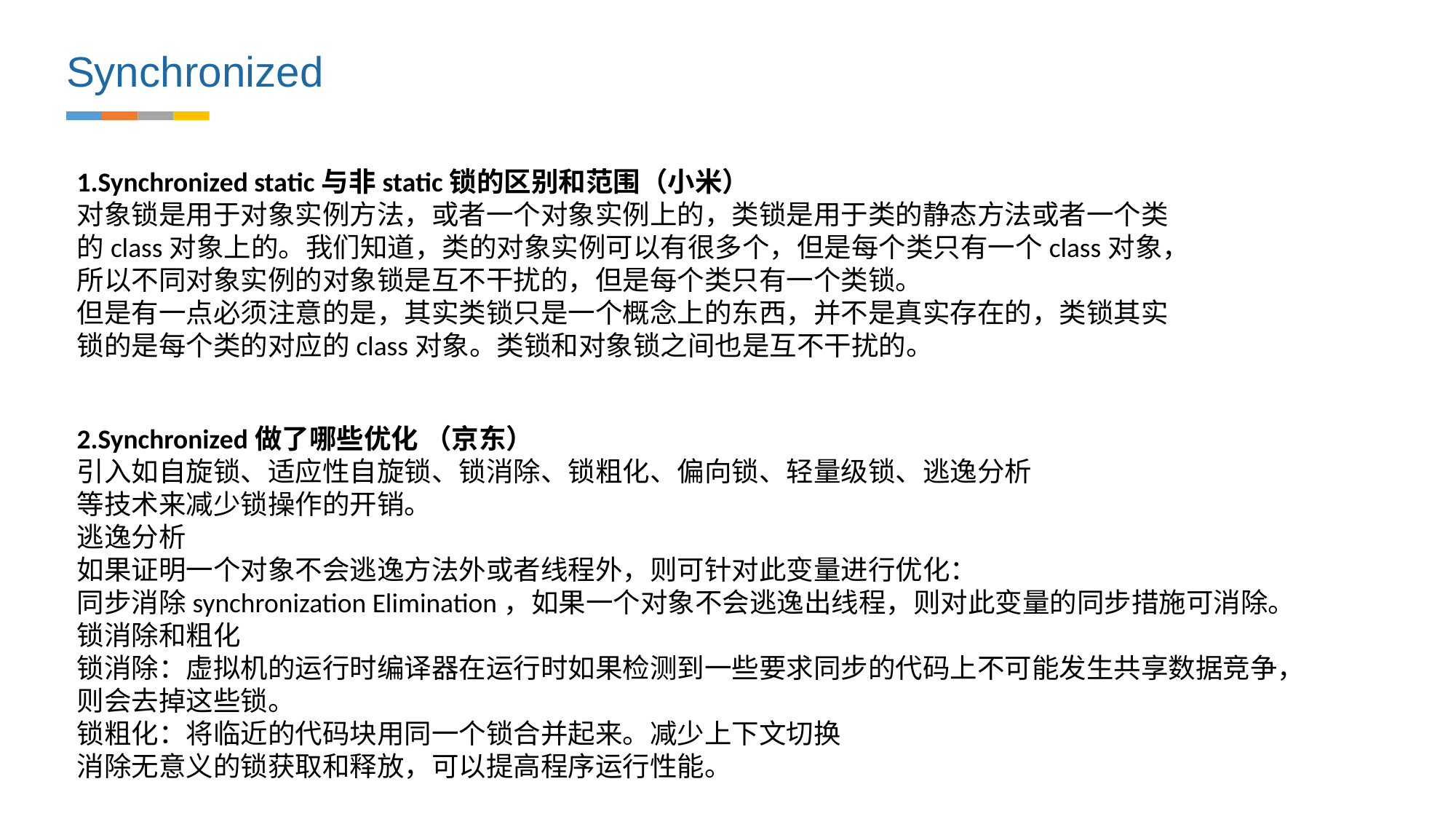

Synchronized

1.Synchronized static与非static锁的区别和范围（小米）
对象锁是用于对象实例方法，或者一个对象实例上的，类锁是用于类的静态方法或者一个类的class对象上的。我们知道，类的对象实例可以有很多个，但是每个类只有一个class对象，所以不同对象实例的对象锁是互不干扰的，但是每个类只有一个类锁。
但是有一点必须注意的是，其实类锁只是一个概念上的东西，并不是真实存在的，类锁其实锁的是每个类的对应的class对象。类锁和对象锁之间也是互不干扰的。

2.Synchronized做了哪些优化 （京东）
引入如自旋锁、适应性自旋锁、锁消除、锁粗化、偏向锁、轻量级锁、逃逸分析
等技术来减少锁操作的开销。
逃逸分析
如果证明一个对象不会逃逸方法外或者线程外，则可针对此变量进行优化：
同步消除synchronization Elimination，如果一个对象不会逃逸出线程，则对此变量的同步措施可消除。
锁消除和粗化
锁消除：虚拟机的运行时编译器在运行时如果检测到一些要求同步的代码上不可能发生共享数据竞争，则会去掉这些锁。
锁粗化：将临近的代码块用同一个锁合并起来。减少上下文切换
消除无意义的锁获取和释放，可以提高程序运行性能。